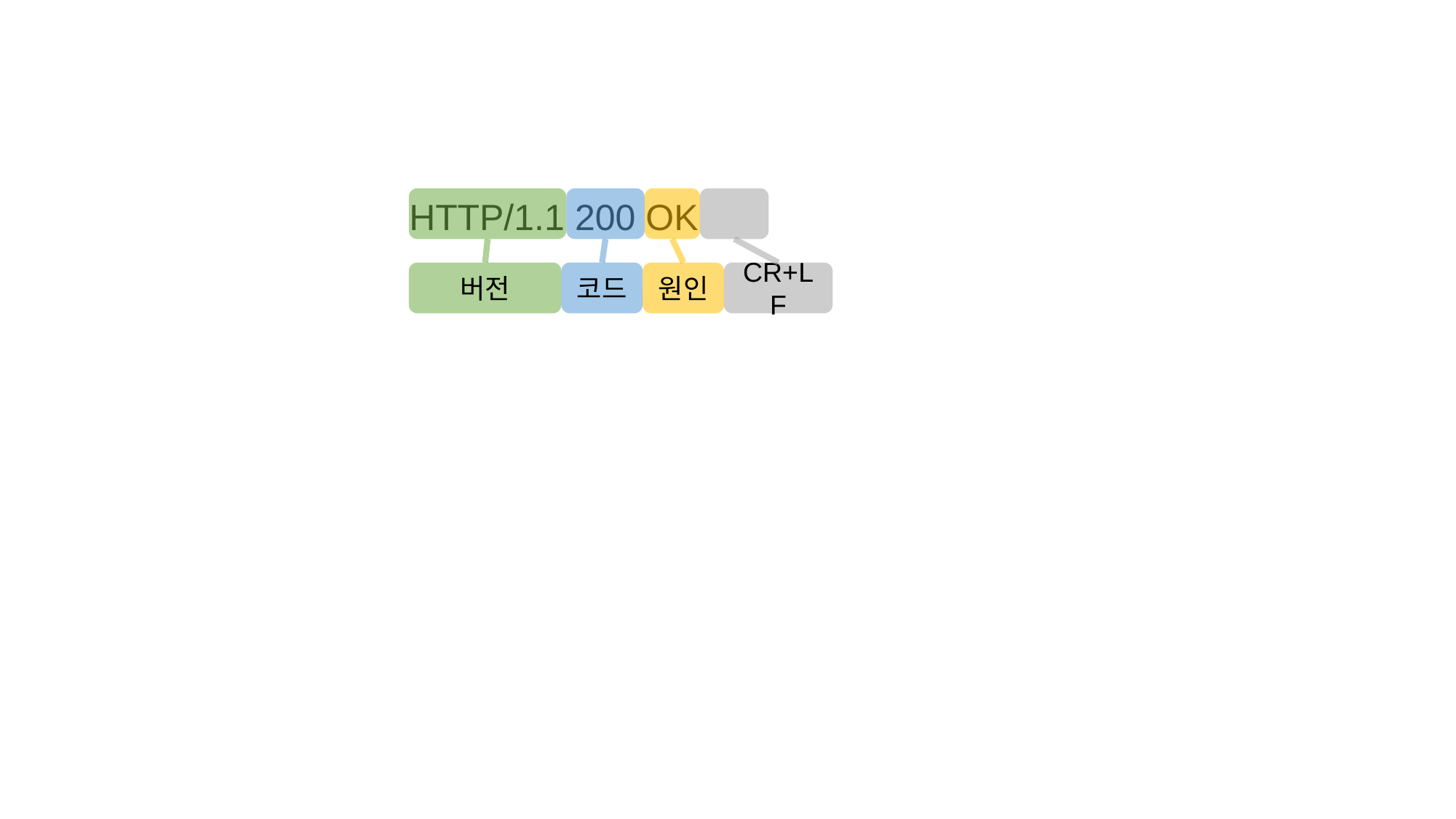

HTTP/1.1 200 OK

코드
원인
버전
CR+LF